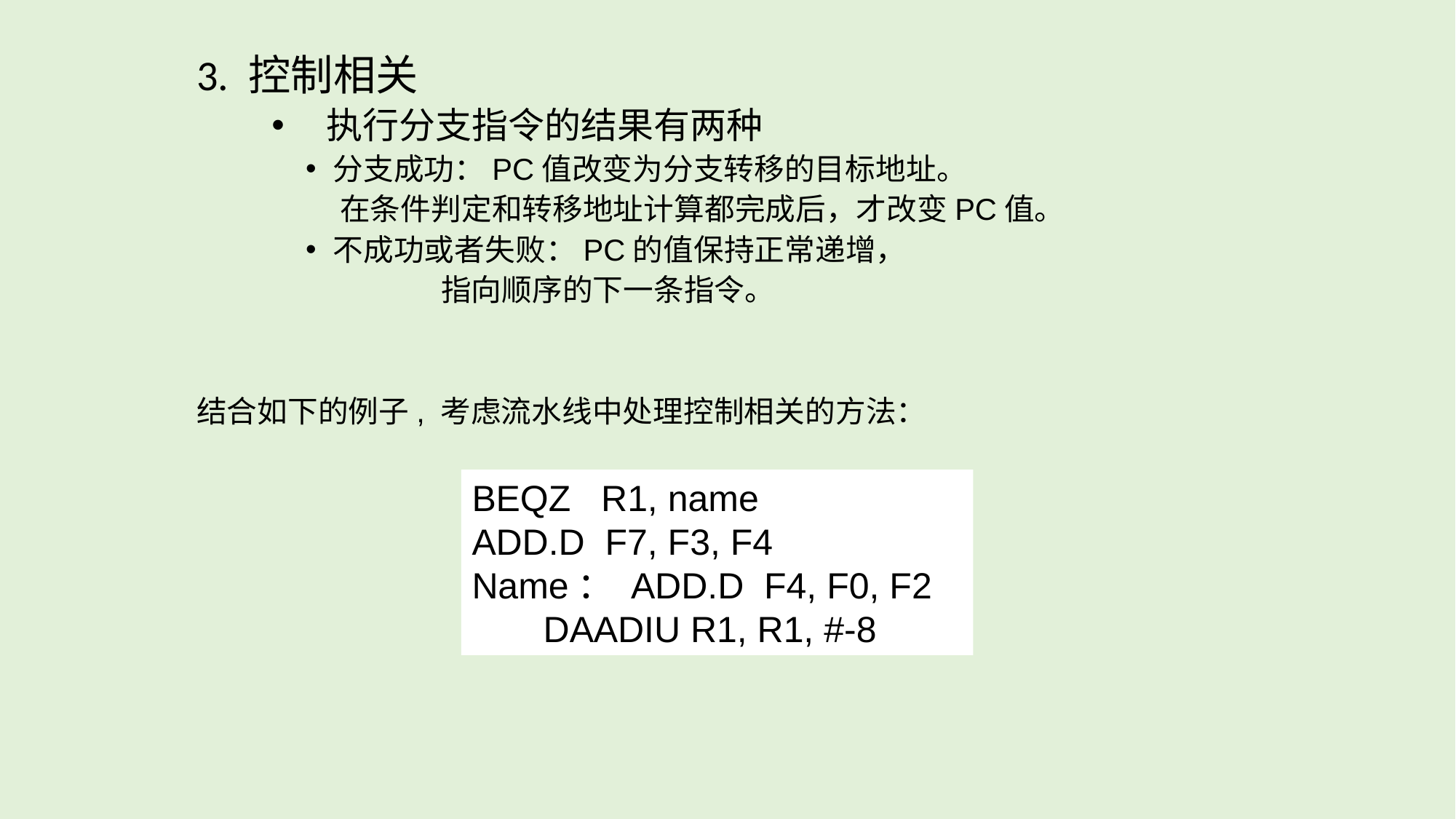

3. 控制相关
执行分支指令的结果有两种
分支成功：PC值改变为分支转移的目标地址。
    在条件判定和转移地址计算都完成后，才改变PC值。
不成功或者失败：PC的值保持正常递增，
                   指向顺序的下一条指令。

结合如下的例子, 考虑流水线中处理控制相关的方法：
BEQZ   R1, name
ADD.D  F7, F3, F4
Name： ADD.D  F4, F0, F2
       DAADIU R1, R1, #-8